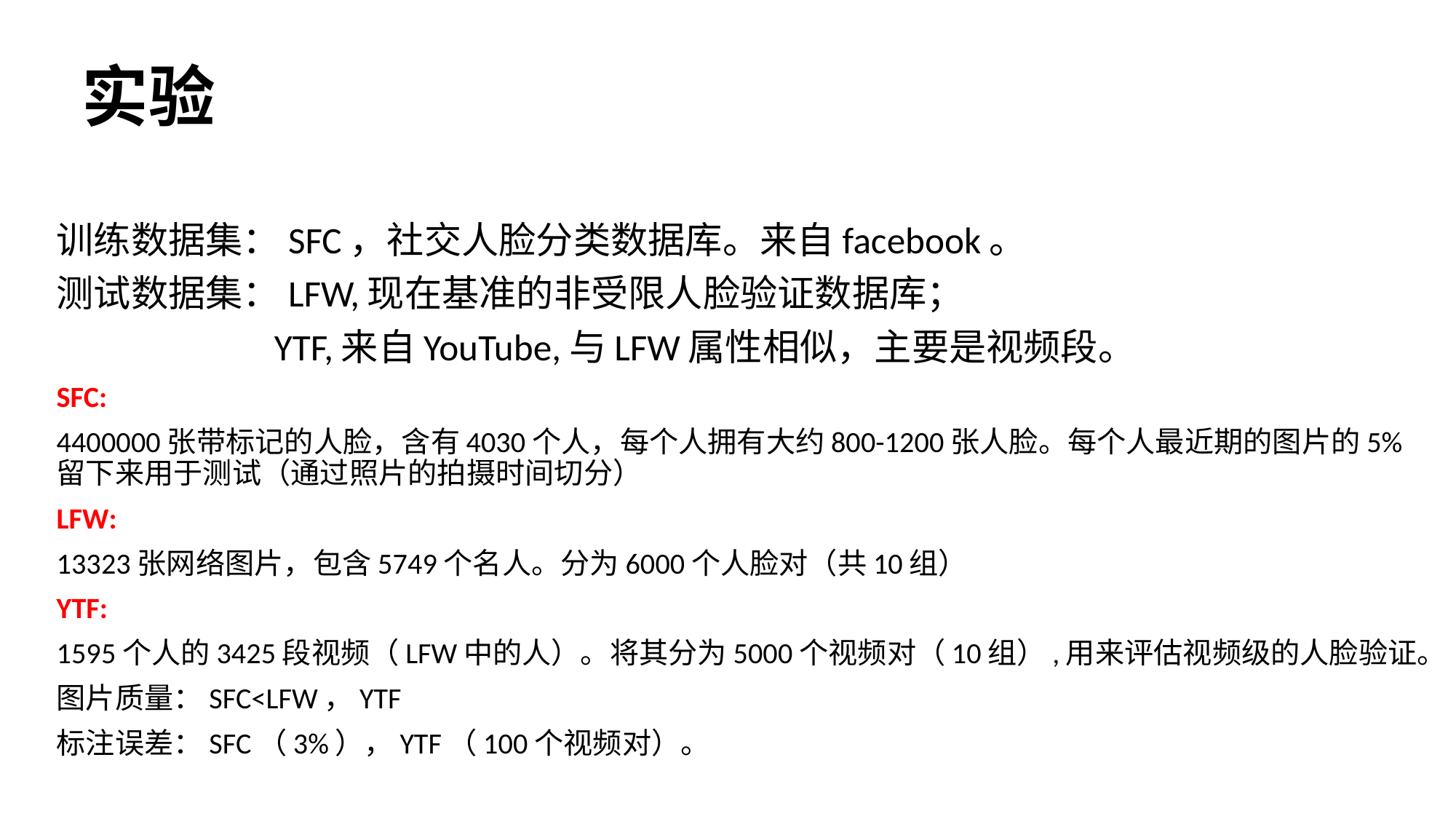

# 实验
训练数据集：SFC，社交人脸分类数据库。来自facebook。
测试数据集：LFW,现在基准的非受限人脸验证数据库；
                          YTF,来自YouTube,与LFW属性相似，主要是视频段。
SFC:
4400000张带标记的人脸，含有4030个人，每个人拥有大约800-1200张人脸。每个人最近期的图片的5%留下来用于测试（通过照片的拍摄时间切分）
LFW:
13323张网络图片，包含5749个名人。分为6000个人脸对（共10组）
YTF:
1595个人的3425段视频（LFW中的人）。将其分为5000个视频对（10组）,用来评估视频级的人脸验证。
图片质量：SFC<LFW，YTF
标注误差：SFC（3%），YTF（100个视频对）。